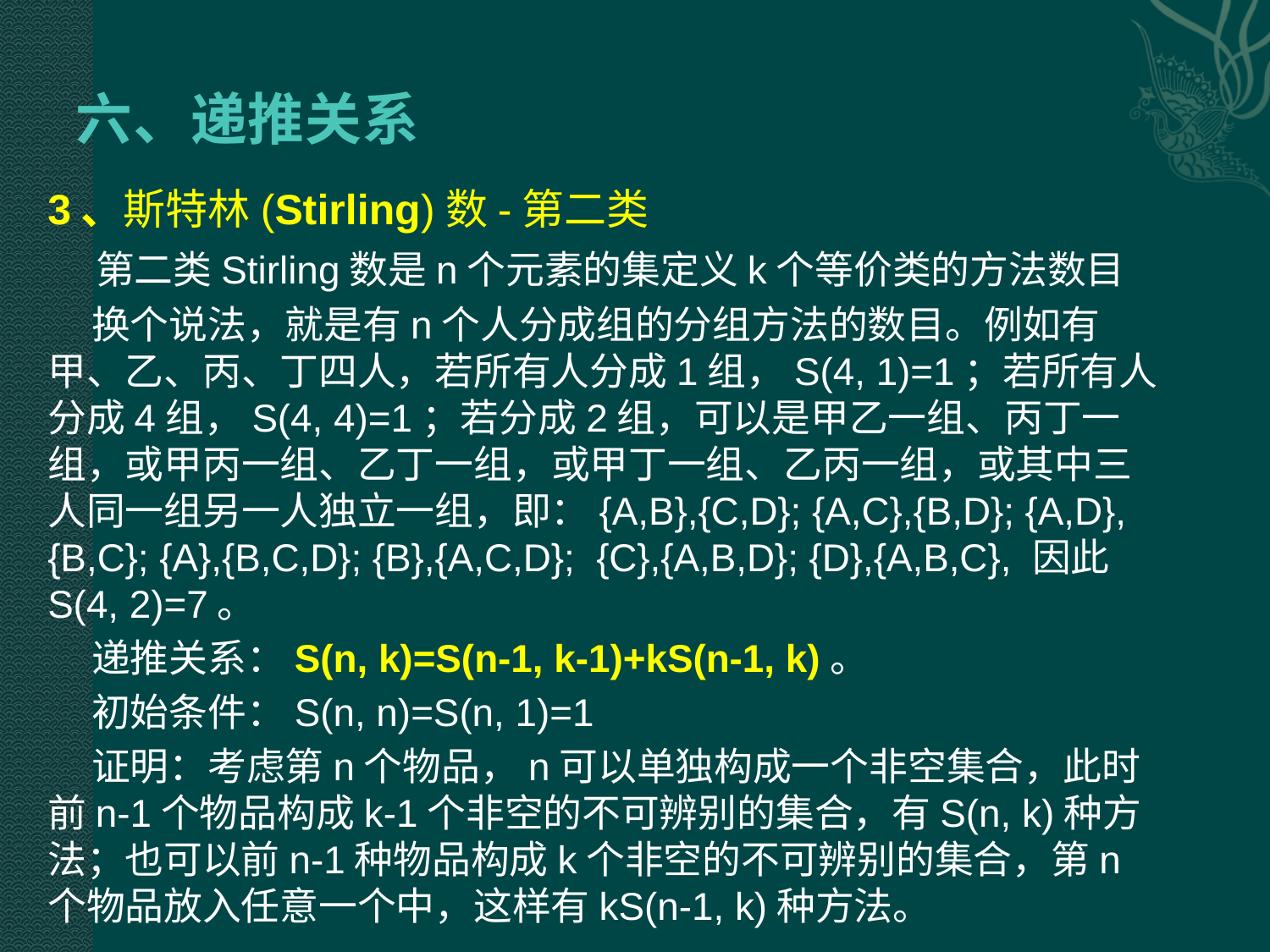

# 六、递推关系
3、斯特林(Stirling)数-第二类
    第二类Stirling数是n个元素的集定义k个等价类的方法数目
    换个说法，就是有n个人分成组的分组方法的数目。例如有甲、乙、丙、丁四人，若所有人分成1组，S(4, 1)=1；若所有人分成4组，S(4, 4)=1；若分成2组，可以是甲乙一组、丙丁一组，或甲丙一组、乙丁一组，或甲丁一组、乙丙一组，或其中三人同一组另一人独立一组，即：{A,B},{C,D}; {A,C},{B,D}; {A,D},{B,C}; {A},{B,C,D}; {B},{A,C,D};  {C},{A,B,D}; {D},{A,B,C}, 因此S(4, 2)=7。
    递推关系：S(n, k)=S(n-1, k-1)+kS(n-1, k)。
    初始条件：S(n, n)=S(n, 1)=1
    证明：考虑第n个物品，n可以单独构成一个非空集合，此时前n-1个物品构成k-1个非空的不可辨别的集合，有S(n, k)种方法；也可以前n-1种物品构成k个非空的不可辨别的集合，第n个物品放入任意一个中，这样有kS(n-1, k)种方法。